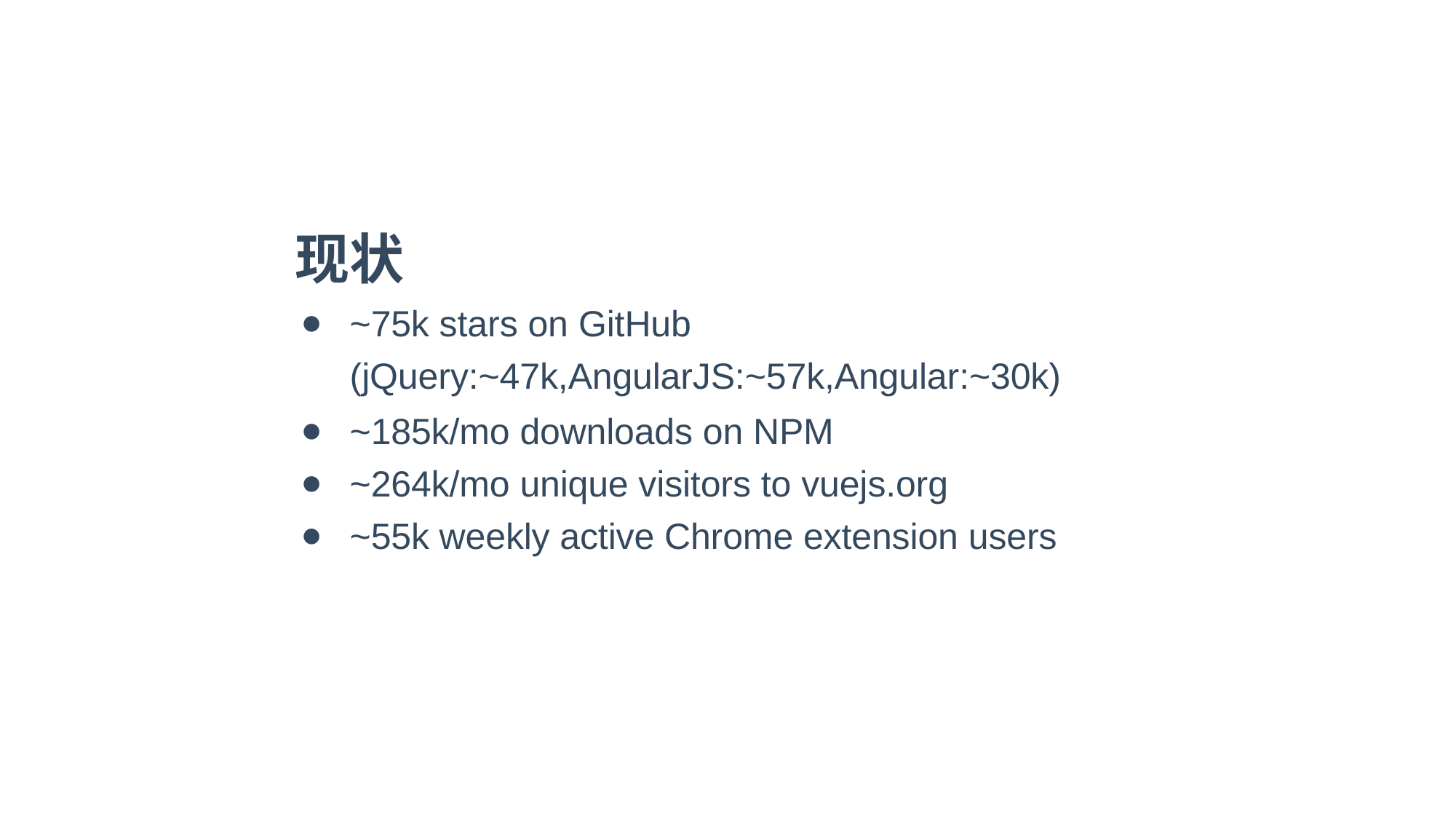

现状
# ~75k stars on GitHub (jQuery:~47k,AngularJS:~57k,Angular:~30k)
~185k/mo downloads on NPM
~264k/mo unique visitors to vuejs.org
~55k weekly active Chrome extension users